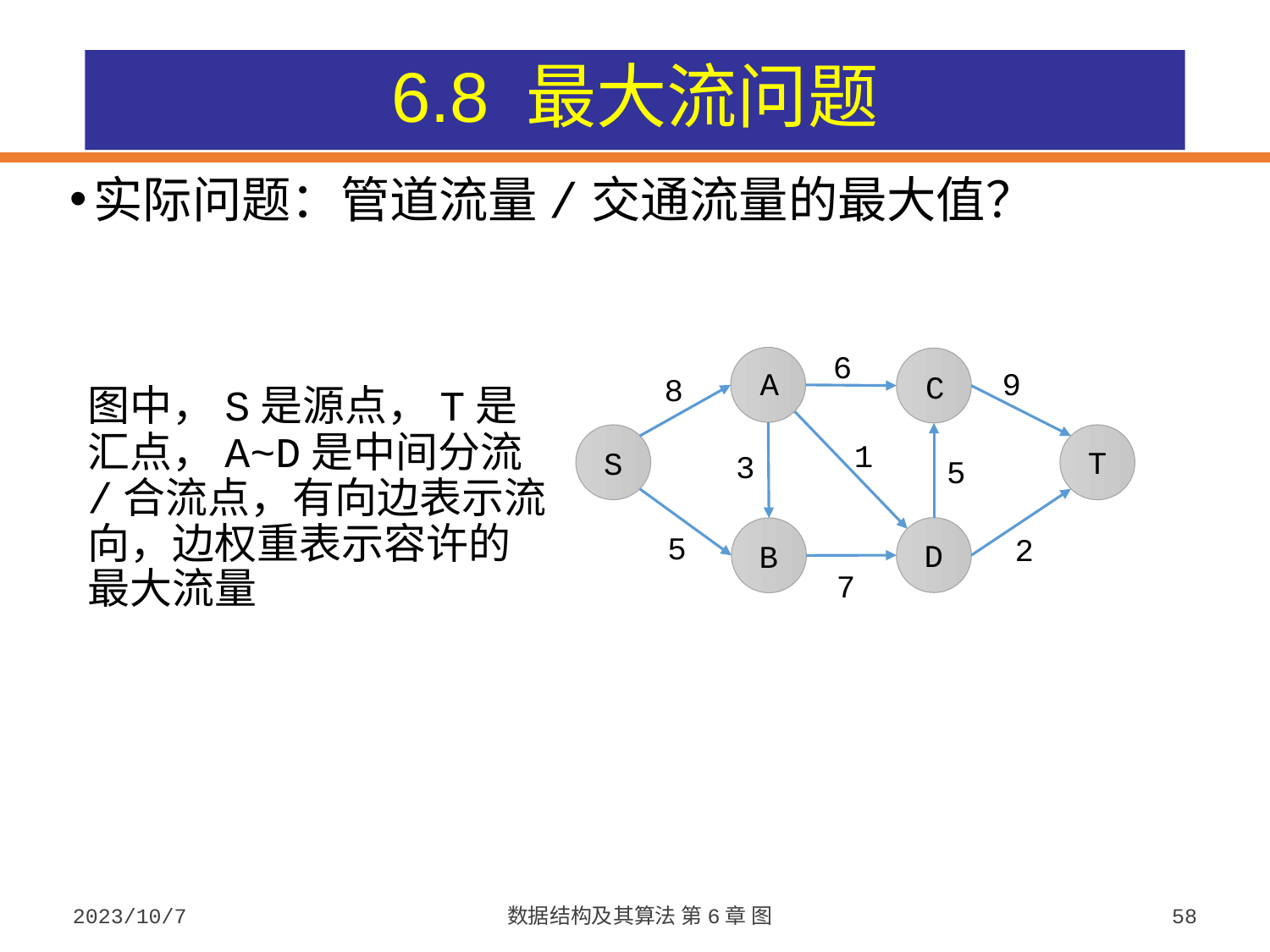

# 6.8 最大流问题
实际问题：管道流量/交通流量的最大值？
6

9
A
C
8

1
T
S
3
5

5
2
D
B
7
图中，S是源点，T是汇点，A~D是中间分流/合流点，有向边表示流向，边权重表示容许的最大流量
2023/10/7
数据结构及其算法 第6章 图
58